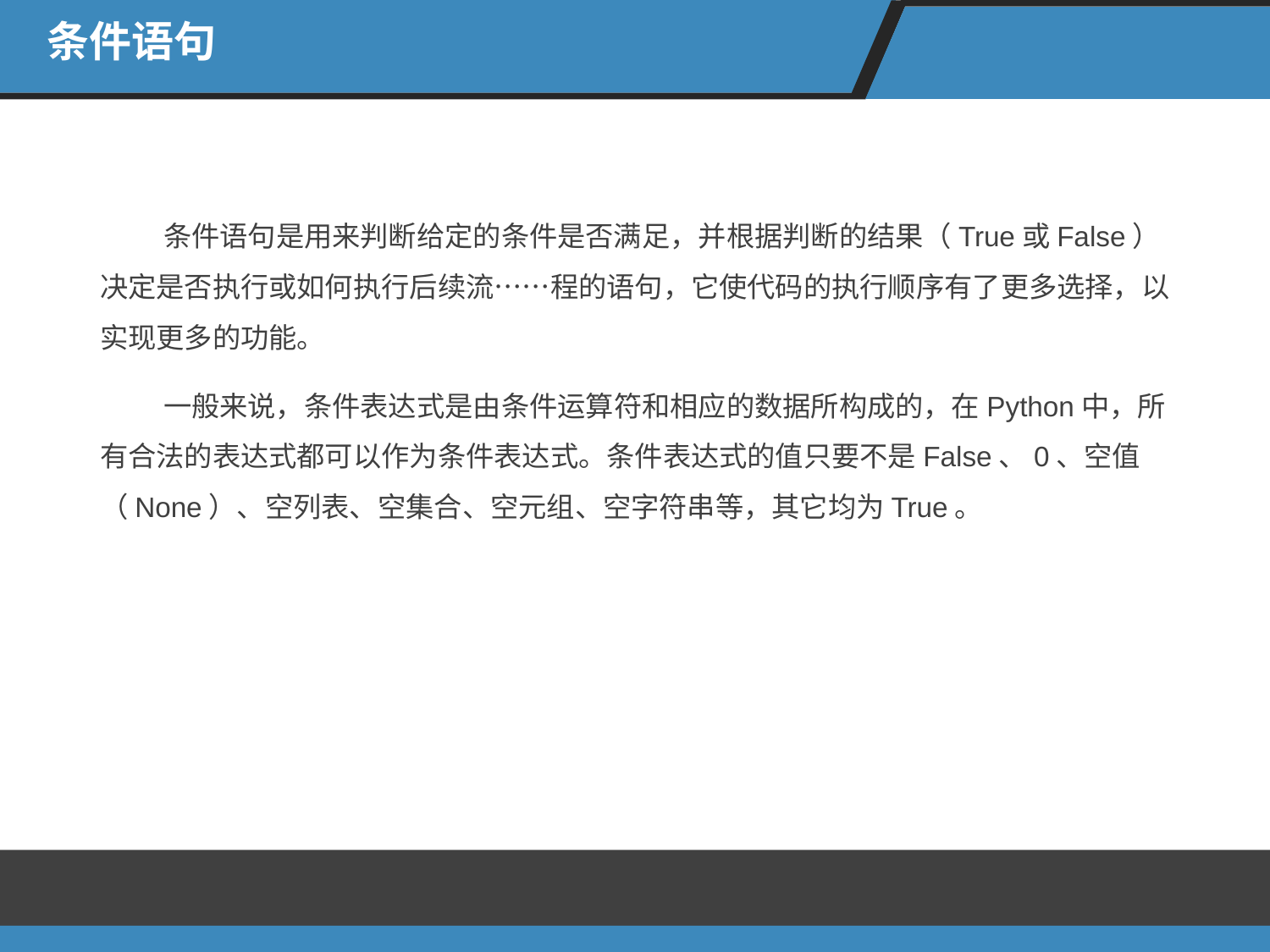

条件语句
条件语句是用来判断给定的条件是否满足，并根据判断的结果（True或False）决定是否执行或如何执行后续流……程的语句，它使代码的执行顺序有了更多选择，以实现更多的功能。
一般来说，条件表达式是由条件运算符和相应的数据所构成的，在Python中，所有合法的表达式都可以作为条件表达式。条件表达式的值只要不是False、0、空值（None）、空列表、空集合、空元组、空字符串等，其它均为True。